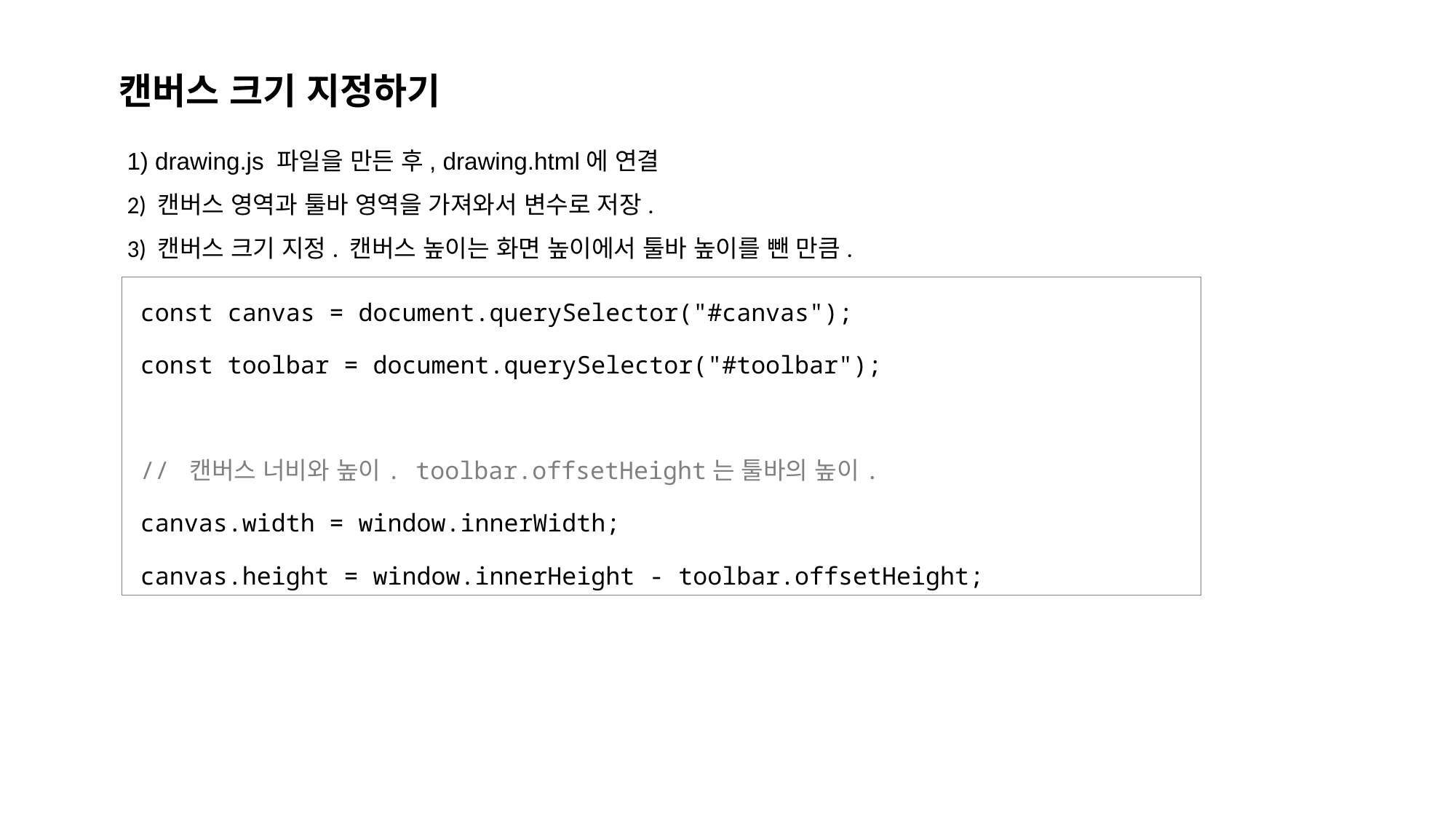

캔버스 크기 지정하기
1) drawing.js 파일을 만든 후, drawing.html에 연결
2) 캔버스 영역과 툴바 영역을 가져와서 변수로 저장.
3) 캔버스 크기 지정. 캔버스 높이는 화면 높이에서 툴바 높이를 뺀 만큼.
const canvas = document.querySelector("#canvas");
const toolbar = document.querySelector("#toolbar");

// 캔버스 너비와 높이. toolbar.offsetHeight는 툴바의 높이.
canvas.width = window.innerWidth;
canvas.height = window.innerHeight - toolbar.offsetHeight;